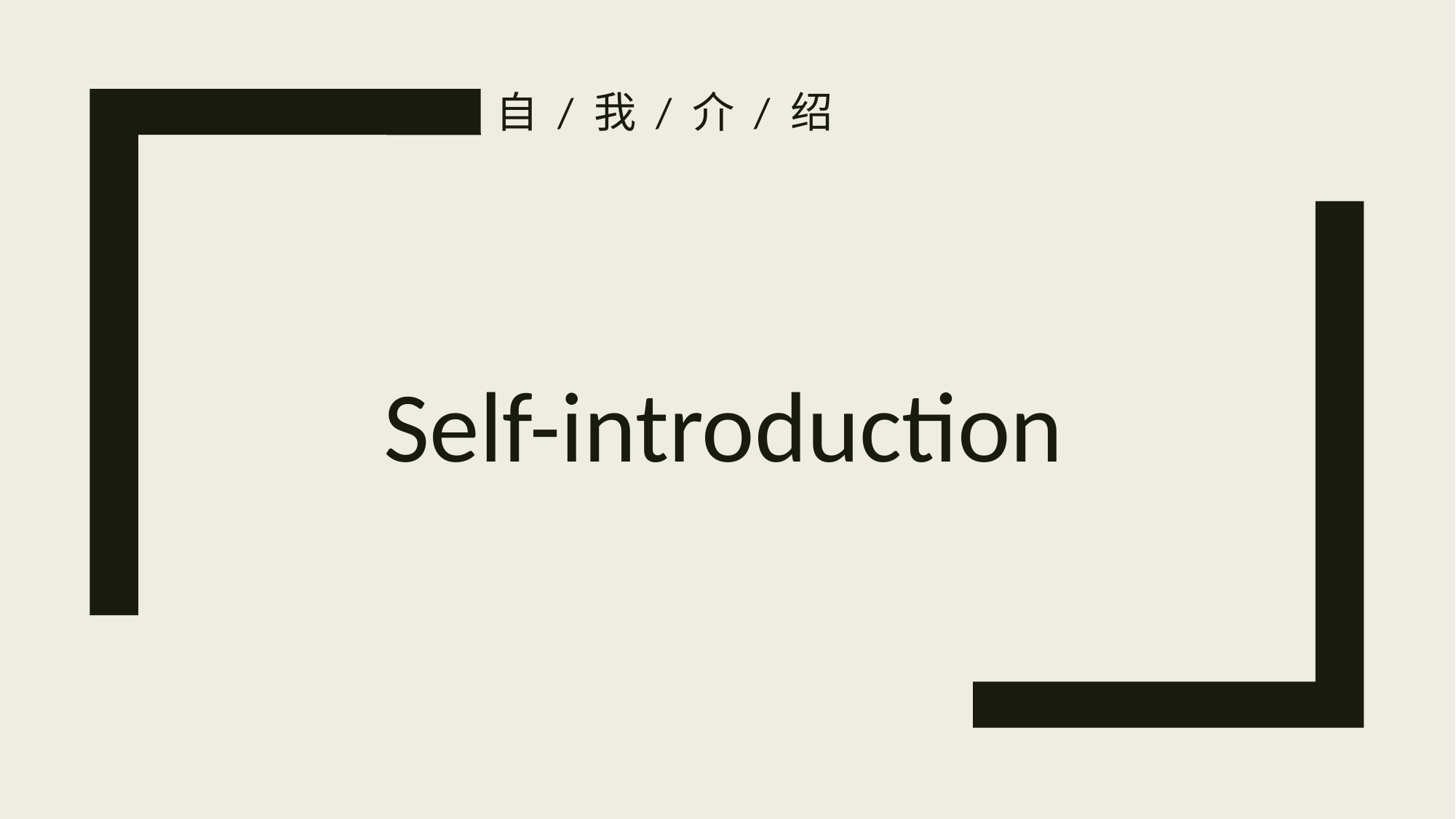

自 / 我 / 介 / 绍
Self-introduction